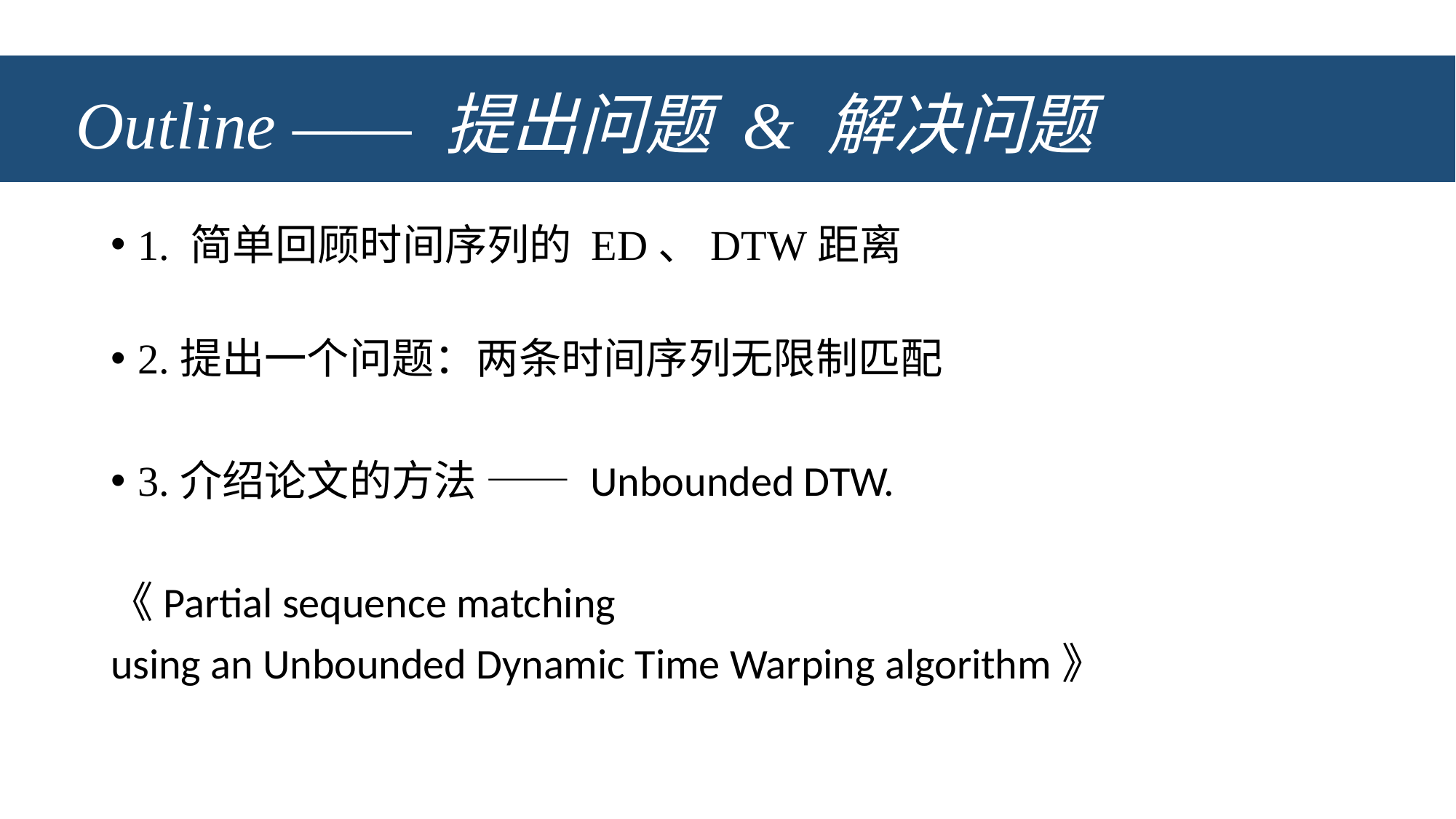

# Outline —— 提出问题 & 解决问题

1. 简单回顾时间序列的 ED、DTW距离

2.提出一个问题：两条时间序列无限制匹配

3.介绍论文的方法 —— Unbounded DTW.

《Partial sequence matching
using an Unbounded Dynamic Time Warping algorithm》